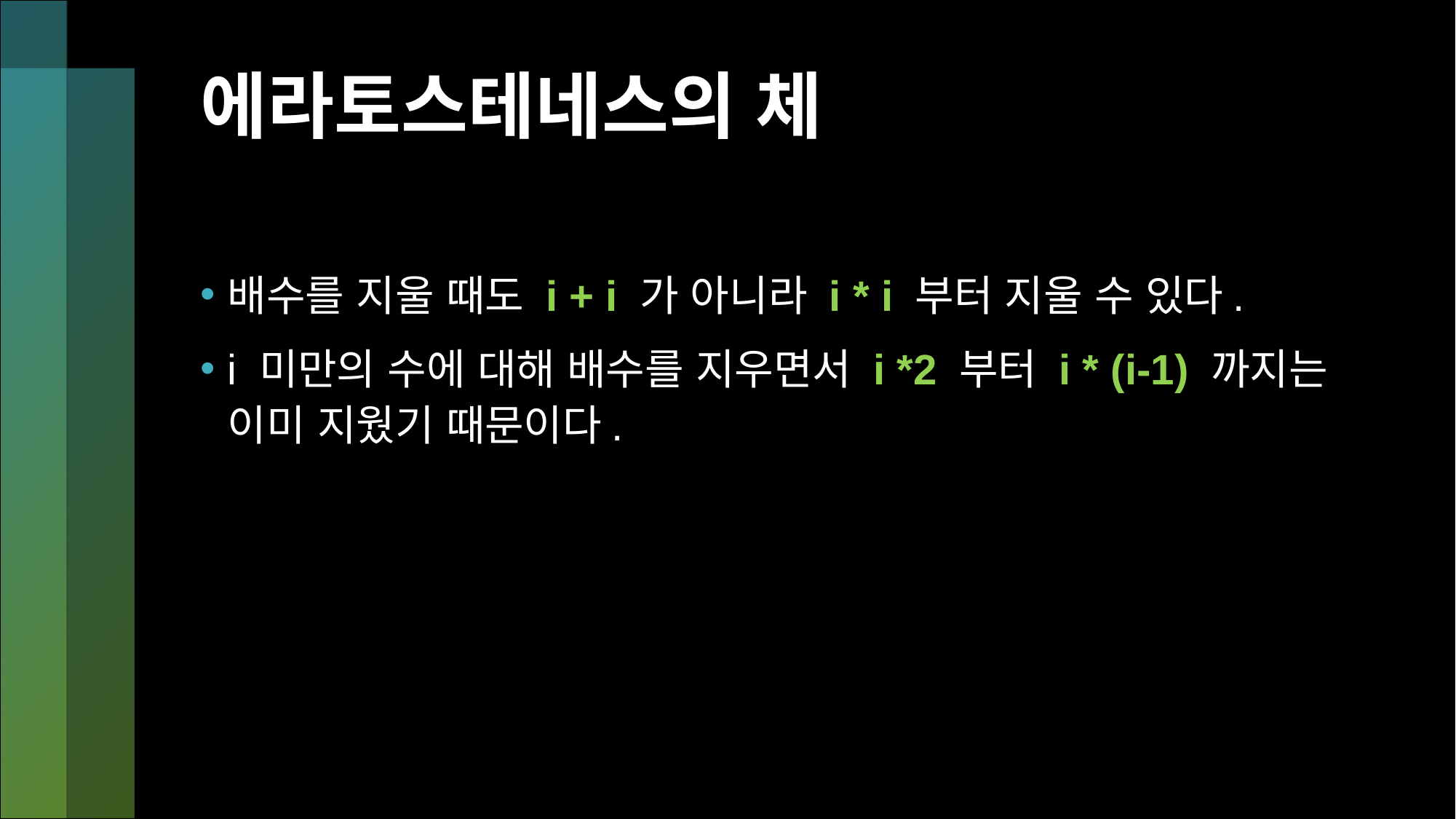

# 에라토스테네스의 체
배수를 지울 때도 i + i 가 아니라 i * i 부터 지울 수 있다.
i 미만의 수에 대해 배수를 지우면서 i *2 부터 i * (i-1) 까지는 이미 지웠기 때문이다.